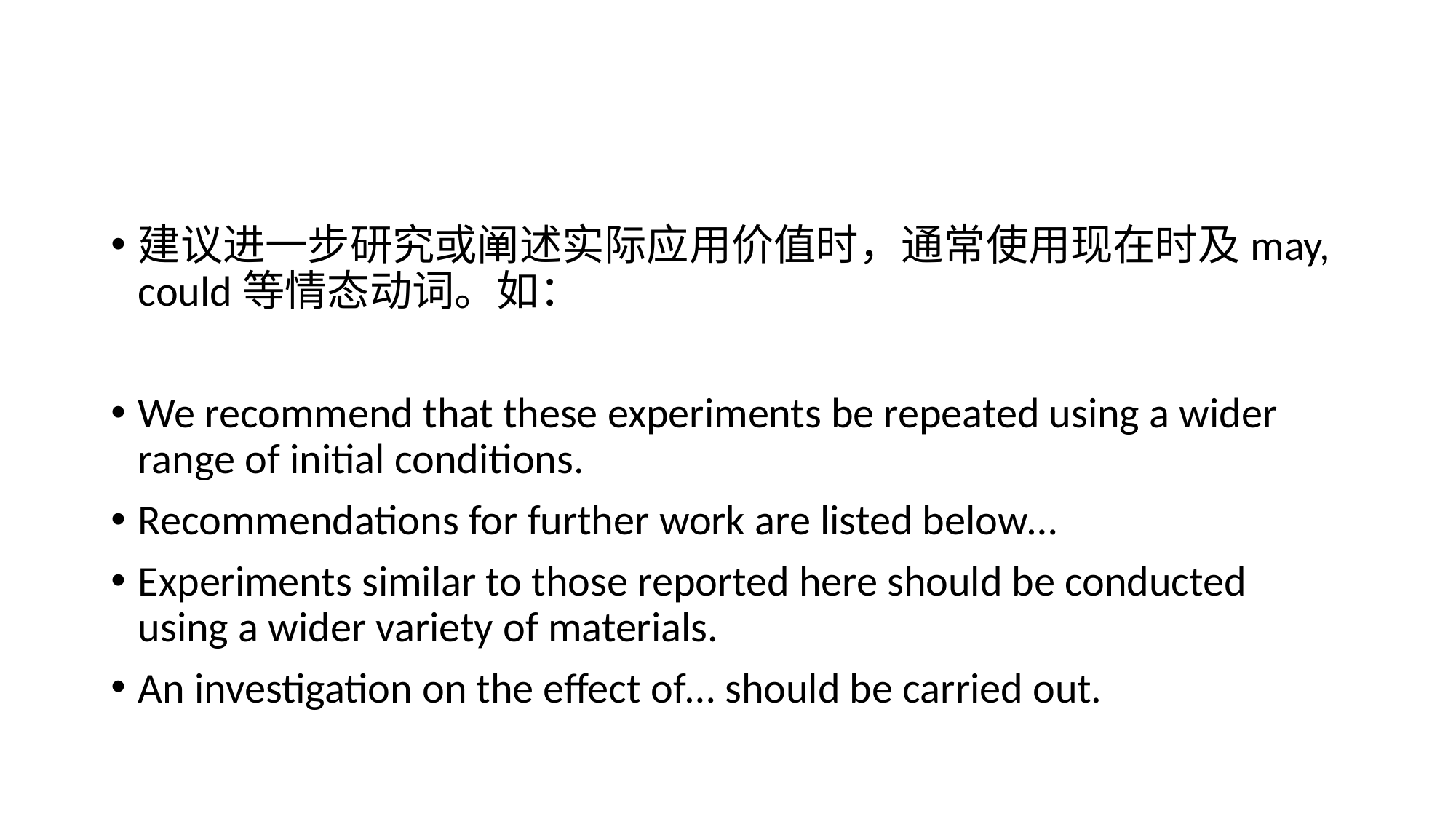

#
建议进一步研究或阐述实际应用价值时，通常使用现在时及may, could等情态动词。如：

We recommend that these experiments be repeated using a wider range of initial conditions.
Recommendations for further work are listed below…
Experiments similar to those reported here should be conducted using a wider variety of materials.
An investigation on the effect of… should be carried out.